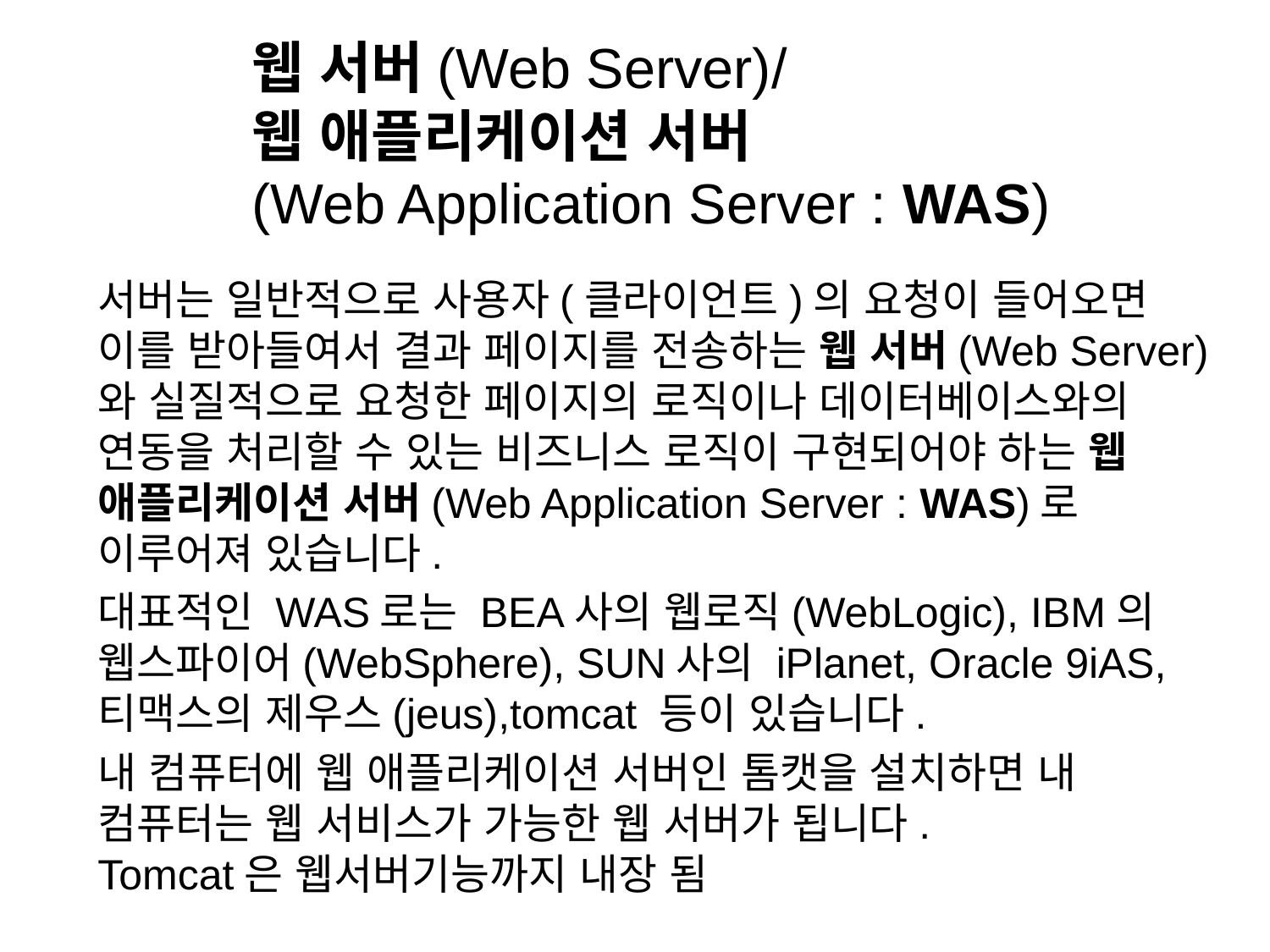

웹 서버(Web Server)/
웹 애플리케이션 서버
(Web Application Server : WAS)
서버는 일반적으로 사용자(클라이언트)의 요청이 들어오면 이를 받아들여서 결과 페이지를 전송하는 웹 서버(Web Server)와 실질적으로 요청한 페이지의 로직이나 데이터베이스와의 연동을 처리할 수 있는 비즈니스 로직이 구현되어야 하는 웹 애플리케이션 서버(Web Application Server : WAS)로 이루어져 있습니다.
대표적인 WAS로는 BEA사의 웹로직(WebLogic), IBM의 웹스파이어(WebSphere), SUN사의 iPlanet, Oracle 9iAS, 티맥스의 제우스(jeus),tomcat 등이 있습니다.
내 컴퓨터에 웹 애플리케이션 서버인 톰캣을 설치하면 내 컴퓨터는 웹 서비스가 가능한 웹 서버가 됩니다.
Tomcat은 웹서버기능까지 내장 됨